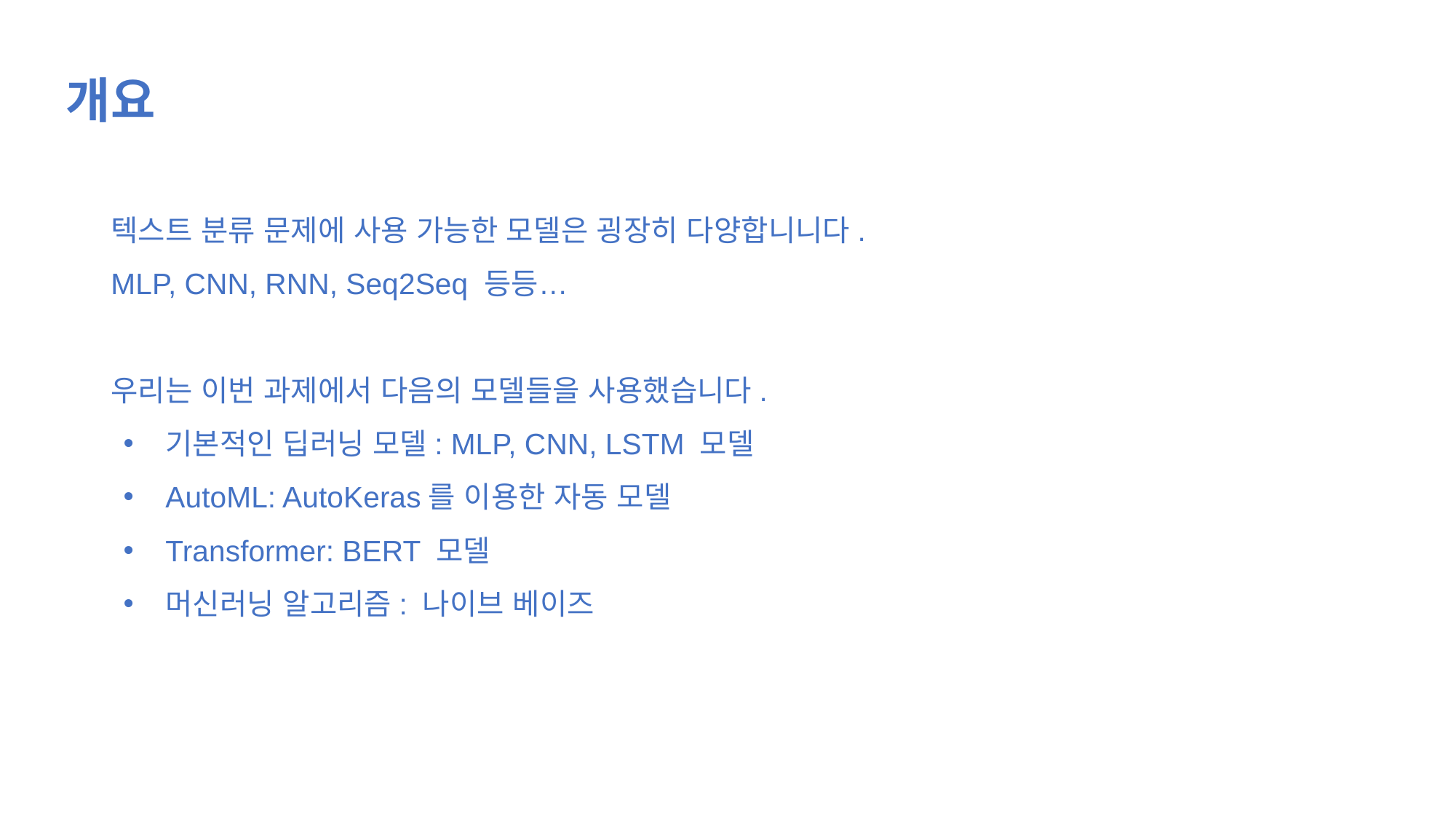

개요
텍스트 분류 문제에 사용 가능한 모델은 굉장히 다양합니니다.
MLP, CNN, RNN, Seq2Seq 등등…

우리는 이번 과제에서 다음의 모델들을 사용했습니다.
기본적인 딥러닝 모델: MLP, CNN, LSTM 모델
AutoML: AutoKeras를 이용한 자동 모델
Transformer: BERT 모델
머신러닝 알고리즘: 나이브 베이즈